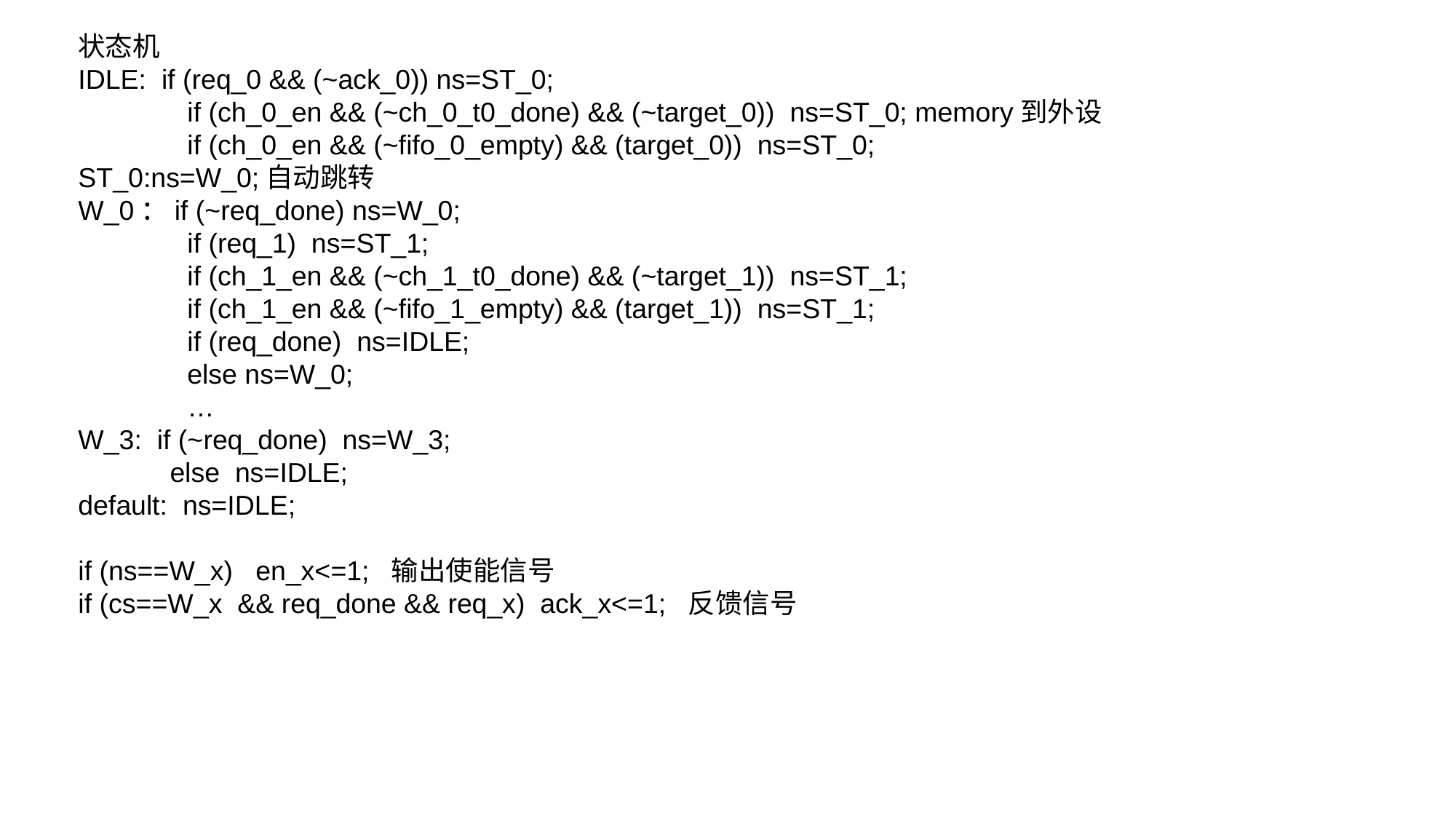

状态机
IDLE:  if (req_0 && (~ack_0)) ns=ST_0;
	if (ch_0_en && (~ch_0_t0_done) && (~target_0))  ns=ST_0; memory到外设
	if (ch_0_en && (~fifo_0_empty) && (target_0))  ns=ST_0;
ST_0:ns=W_0;自动跳转
W_0：if (~req_done) ns=W_0;
	if (req_1)  ns=ST_1;
	if (ch_1_en && (~ch_1_t0_done) && (~target_1))  ns=ST_1;
	if (ch_1_en && (~fifo_1_empty) && (target_1))  ns=ST_1;
	if (req_done)  ns=IDLE;
	else ns=W_0;
	…
W_3:  if (~req_done)  ns=W_3;
            else  ns=IDLE;
default:  ns=IDLE;

if (ns==W_x)   en_x<=1;  输出使能信号
if (cs==W_x  && req_done && req_x)  ack_x<=1;  反馈信号